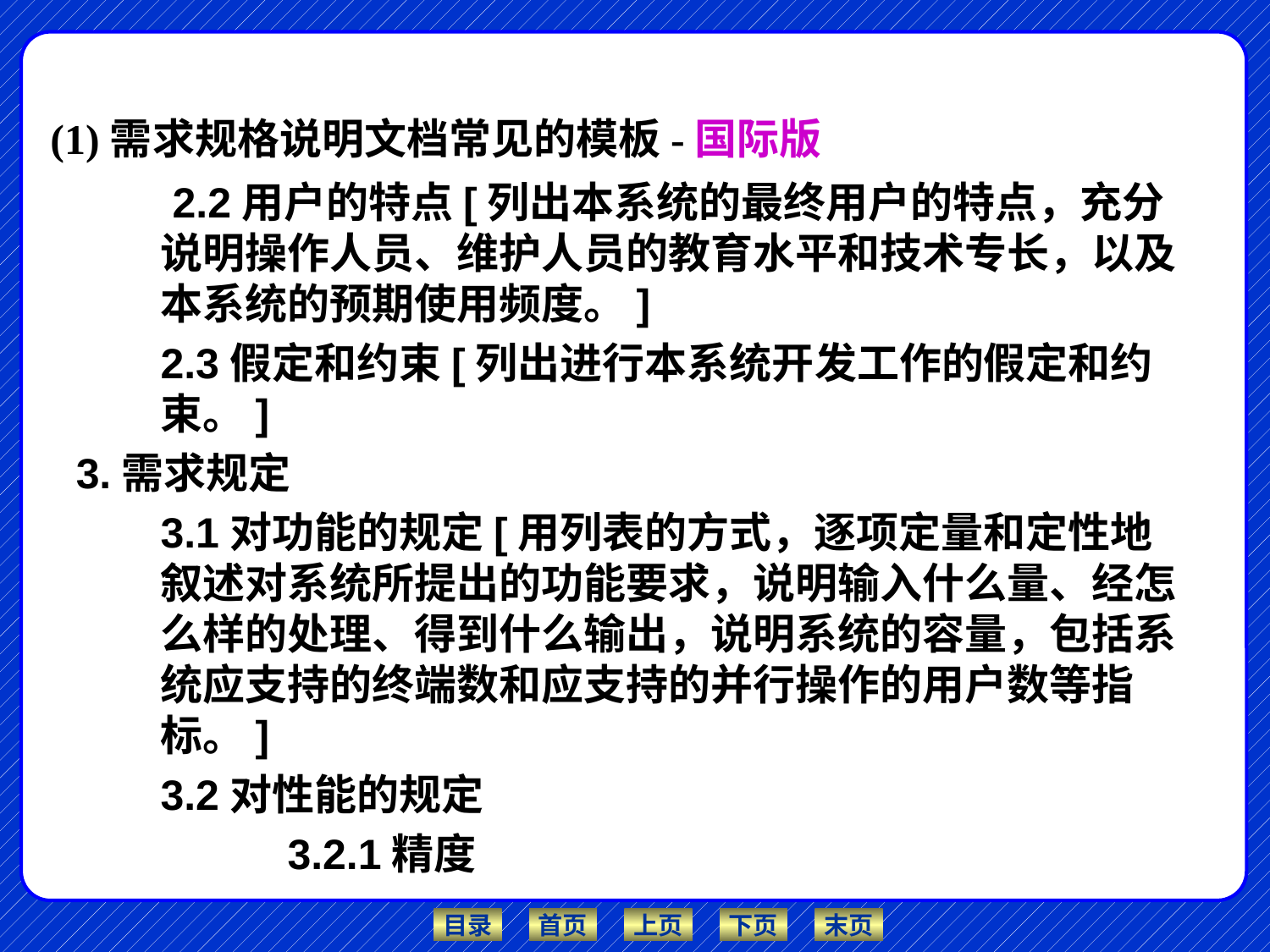

39
(1)需求规格说明文档常见的模板-国际版
	 2.2用户的特点[列出本系统的最终用户的特点，充分说明操作人员、维护人员的教育水平和技术专长，以及本系统的预期使用频度。]
	2.3假定和约束[列出进行本系统开发工作的假定和约束。]
3.需求规定
	3.1对功能的规定[用列表的方式，逐项定量和定性地叙述对系统所提出的功能要求，说明输入什么量、经怎么样的处理、得到什么输出，说明系统的容量，包括系统应支持的终端数和应支持的并行操作的用户数等指标。]
	3.2对性能的规定
		3.2.1精度